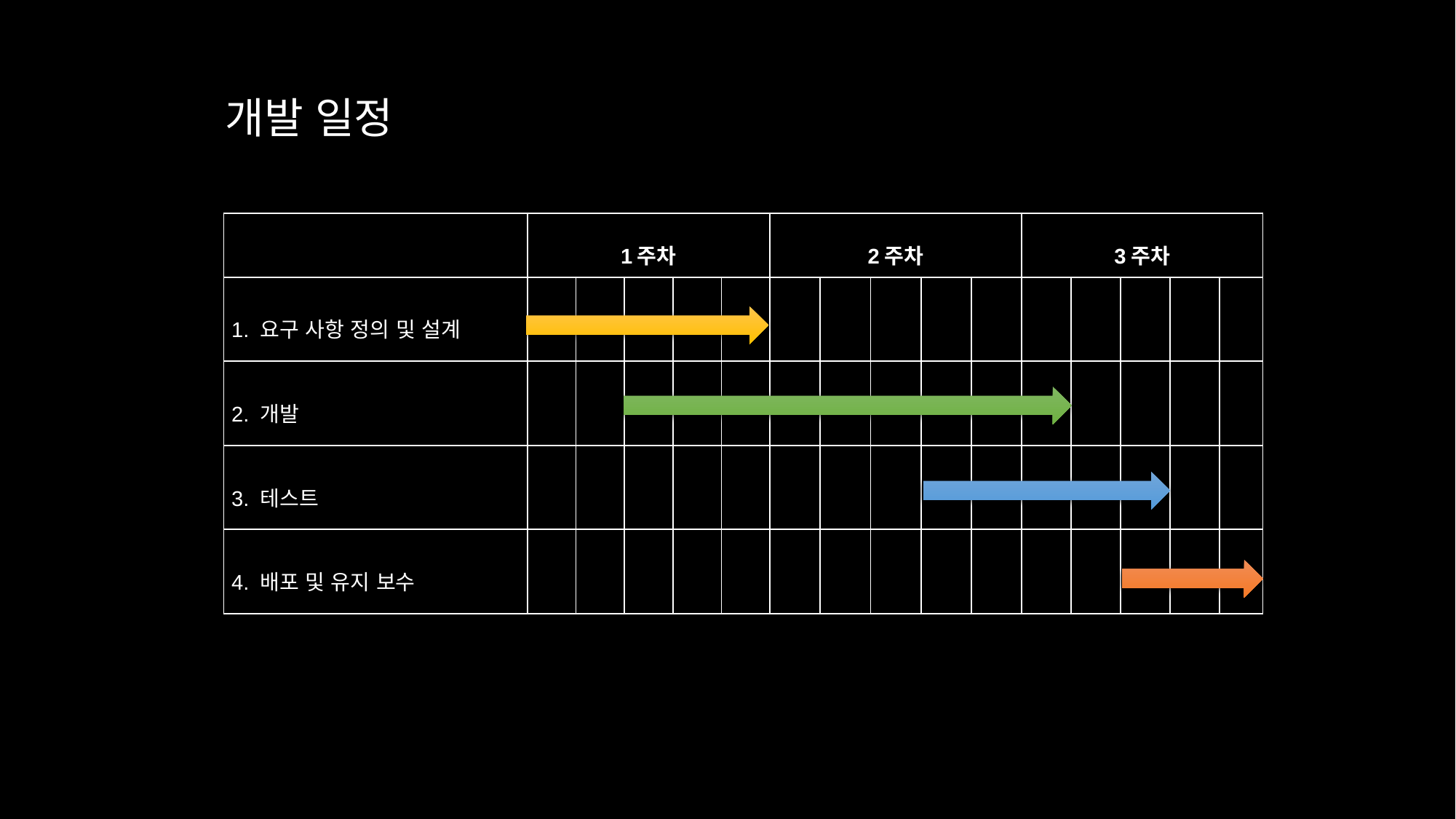

개발 일정
|  | 1주차 |  |  |  |  | 2주차 |  |  |  |  | 3주차 |  |  |  |  |
| --- | --- | --- | --- | --- | --- | --- | --- | --- | --- | --- | --- | --- | --- | --- | --- |
| 1. 요구 사항 정의 및 설계 |  |  |  |  |  |  |  |  |  |  |  |  |  |  |  |
| 2. 개발 |  |  |  |  |  |  |  |  |  |  |  |  |  |  |  |
| 3. 테스트 |  |  |  |  |  |  |  |  |  |  |  |  |  |  |  |
| 4. 배포 및 유지 보수 |  |  |  |  |  |  |  |  |  |  |  |  |  |  |  |